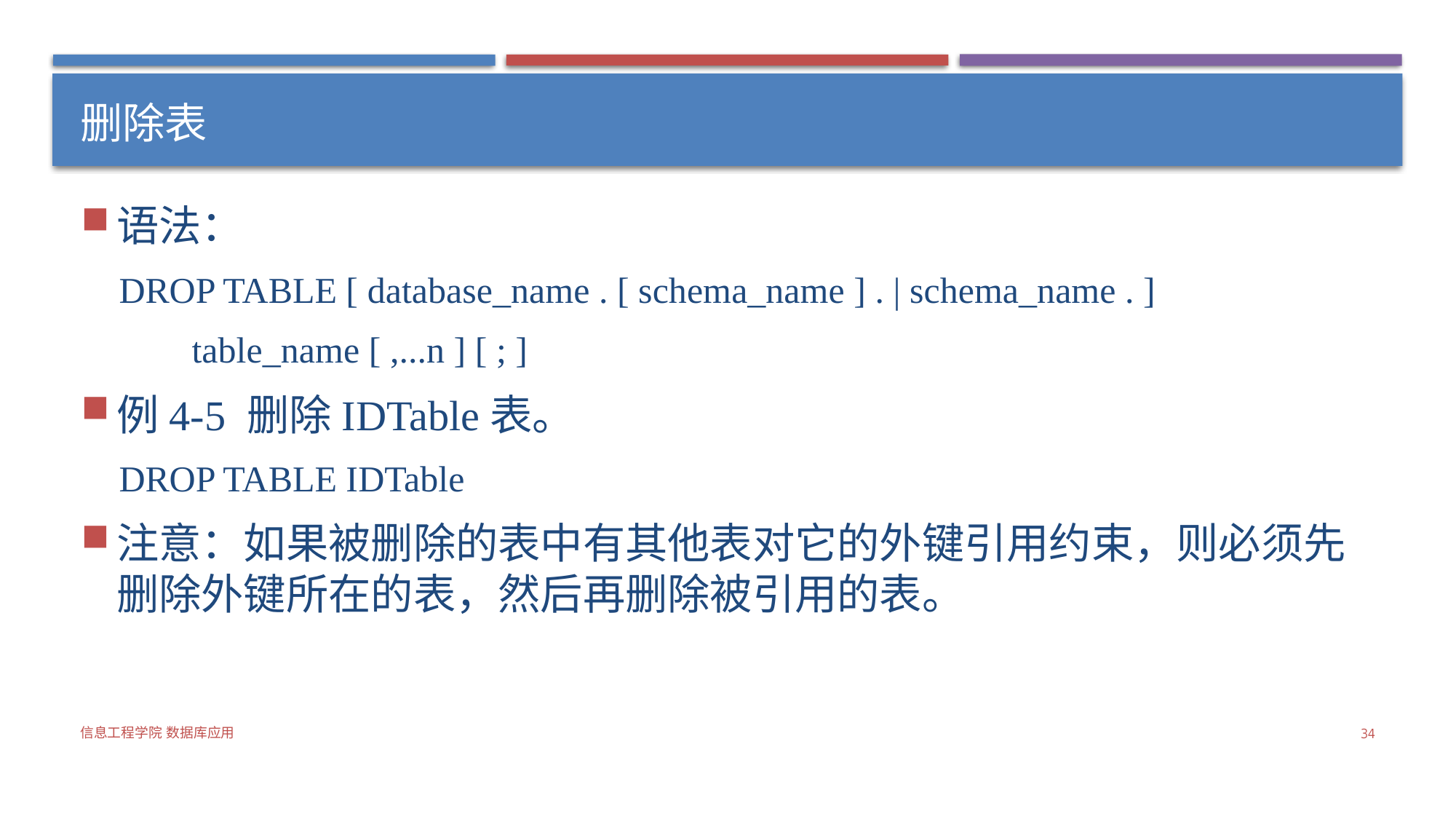

# 删除表
语法：
DROP TABLE [ database_name . [ schema_name ] . | schema_name . ]
        table_name [ ,...n ] [ ; ]
例4-5 删除IDTable表。
DROP TABLE IDTable
注意：如果被删除的表中有其他表对它的外键引用约束，则必须先删除外键所在的表，然后再删除被引用的表。

信息工程学院 数据库应用
34